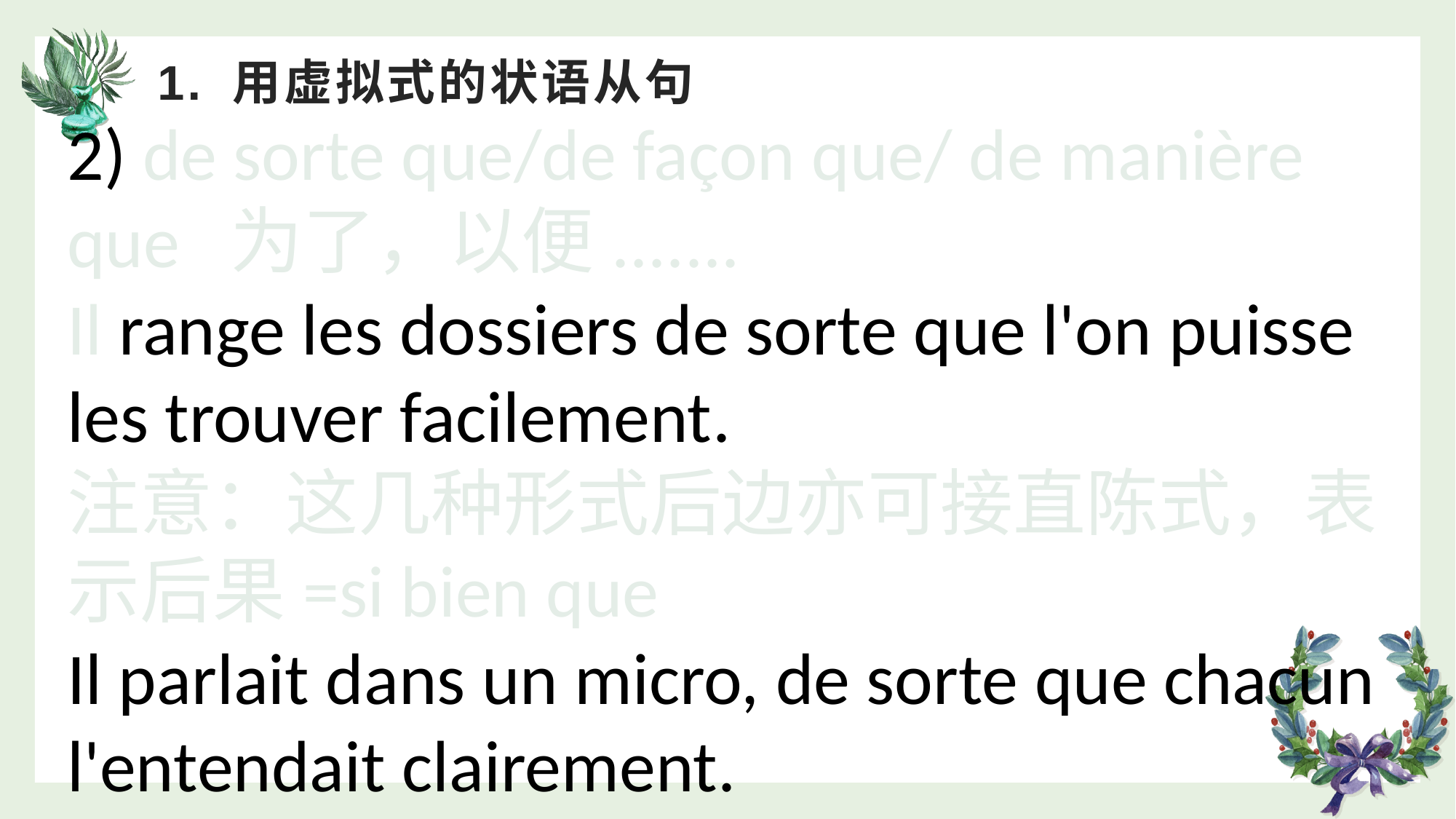

# 1. 用虚拟式的状语从句
2) de sorte que/de façon que/ de manière que  为了，以便.......Il range les dossiers de sorte que l'on puisse les trouver facilement.
注意：这几种形式后边亦可接直陈式，表示后果=si bien que
Il parlait dans un micro, de sorte que chacun l'entendait clairement.